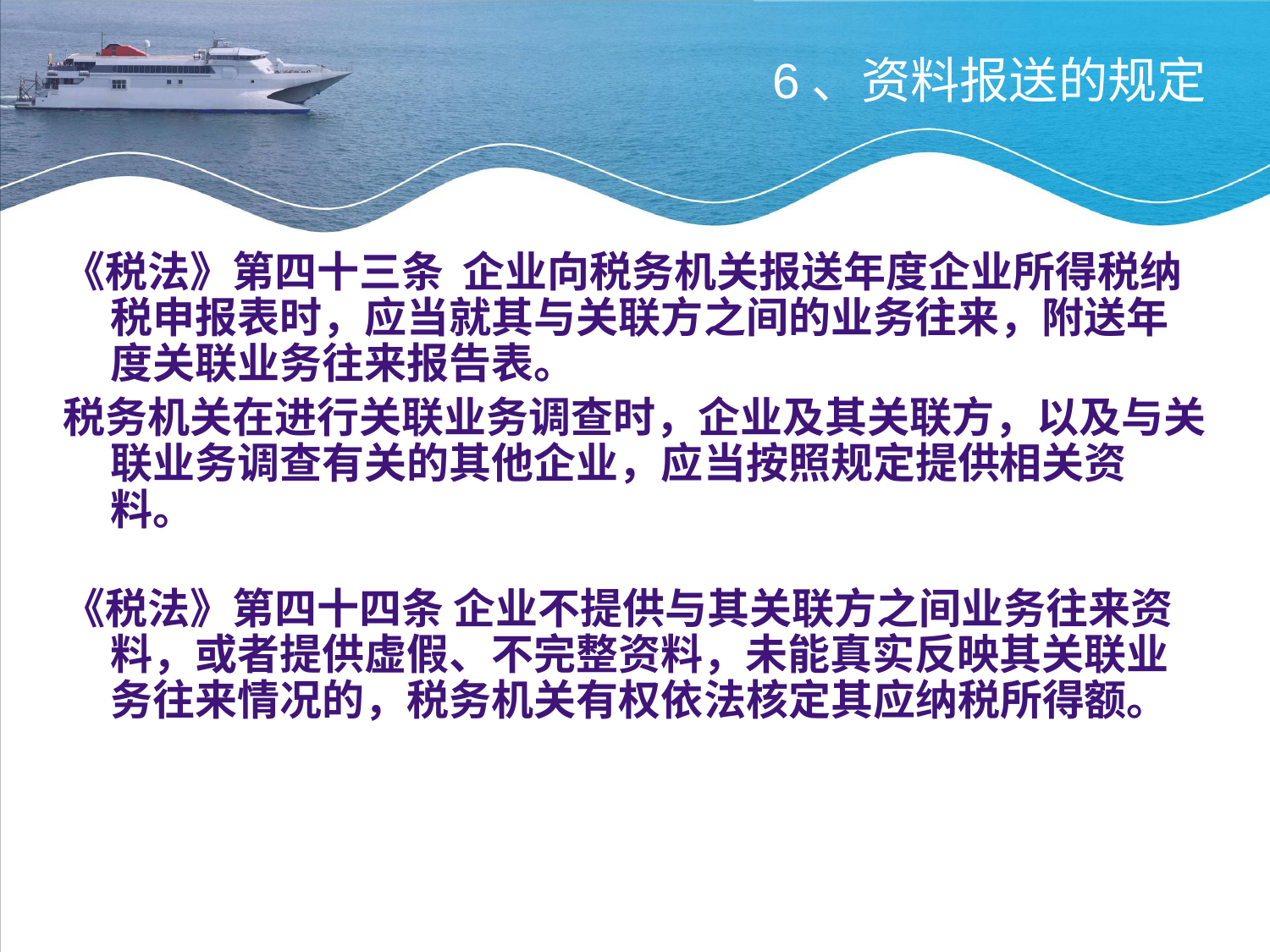

# 6、资料报送的规定
《税法》第四十三条  企业向税务机关报送年度企业所得税纳税申报表时，应当就其与关联方之间的业务往来，附送年度关联业务往来报告表。
税务机关在进行关联业务调查时，企业及其关联方，以及与关联业务调查有关的其他企业，应当按照规定提供相关资料。
《税法》第四十四条 企业不提供与其关联方之间业务往来资料，或者提供虚假、不完整资料，未能真实反映其关联业务往来情况的，税务机关有权依法核定其应纳税所得额。